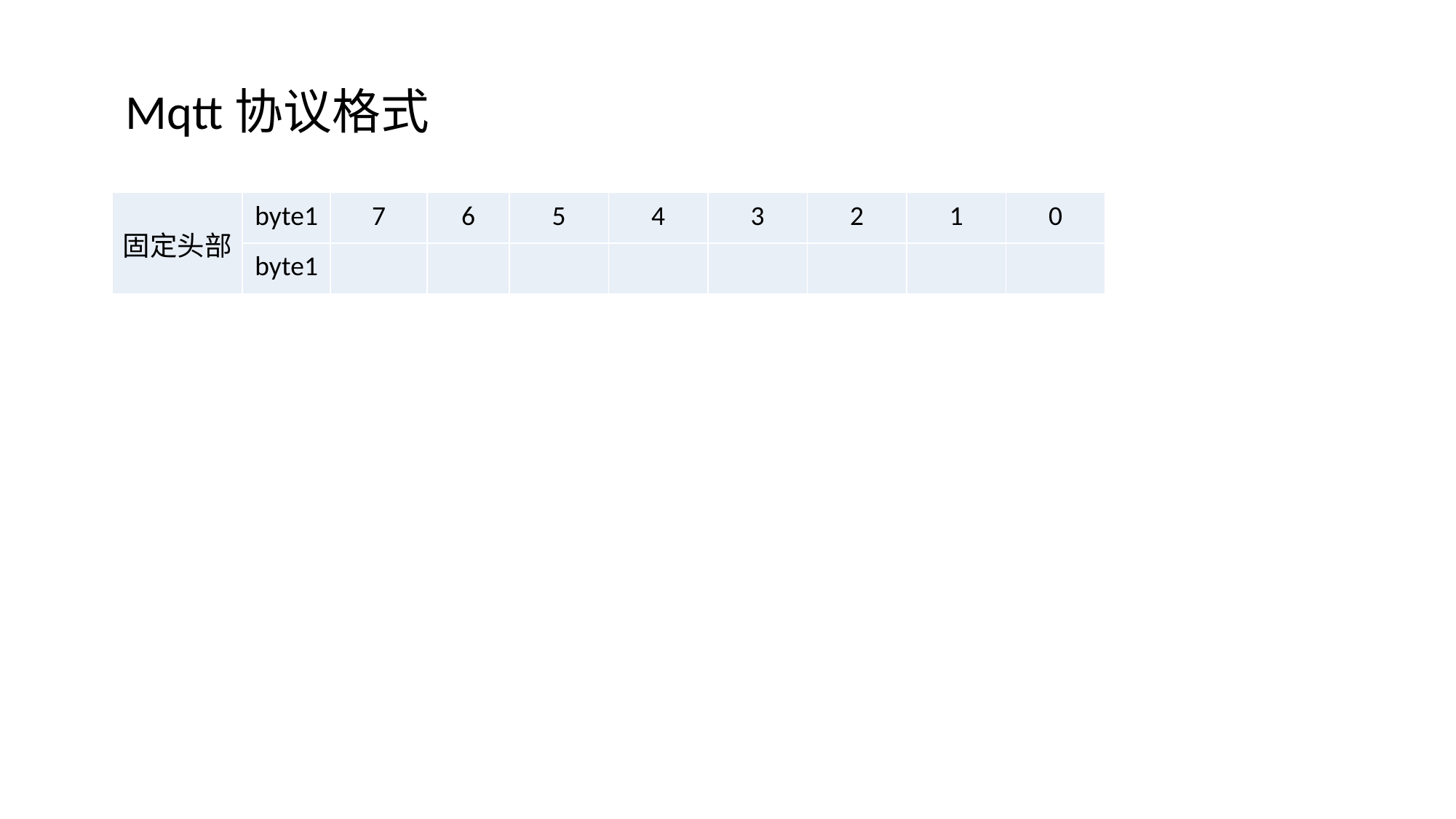

Mqtt协议格式
| 固定头部 | byte1 | 7 | 6 | 5 | 4 | 3 | 2 | 1 | 0 |
| --- | --- | --- | --- | --- | --- | --- | --- | --- | --- |
|  | byte1 |  |  |  |  |  |  |  |  |